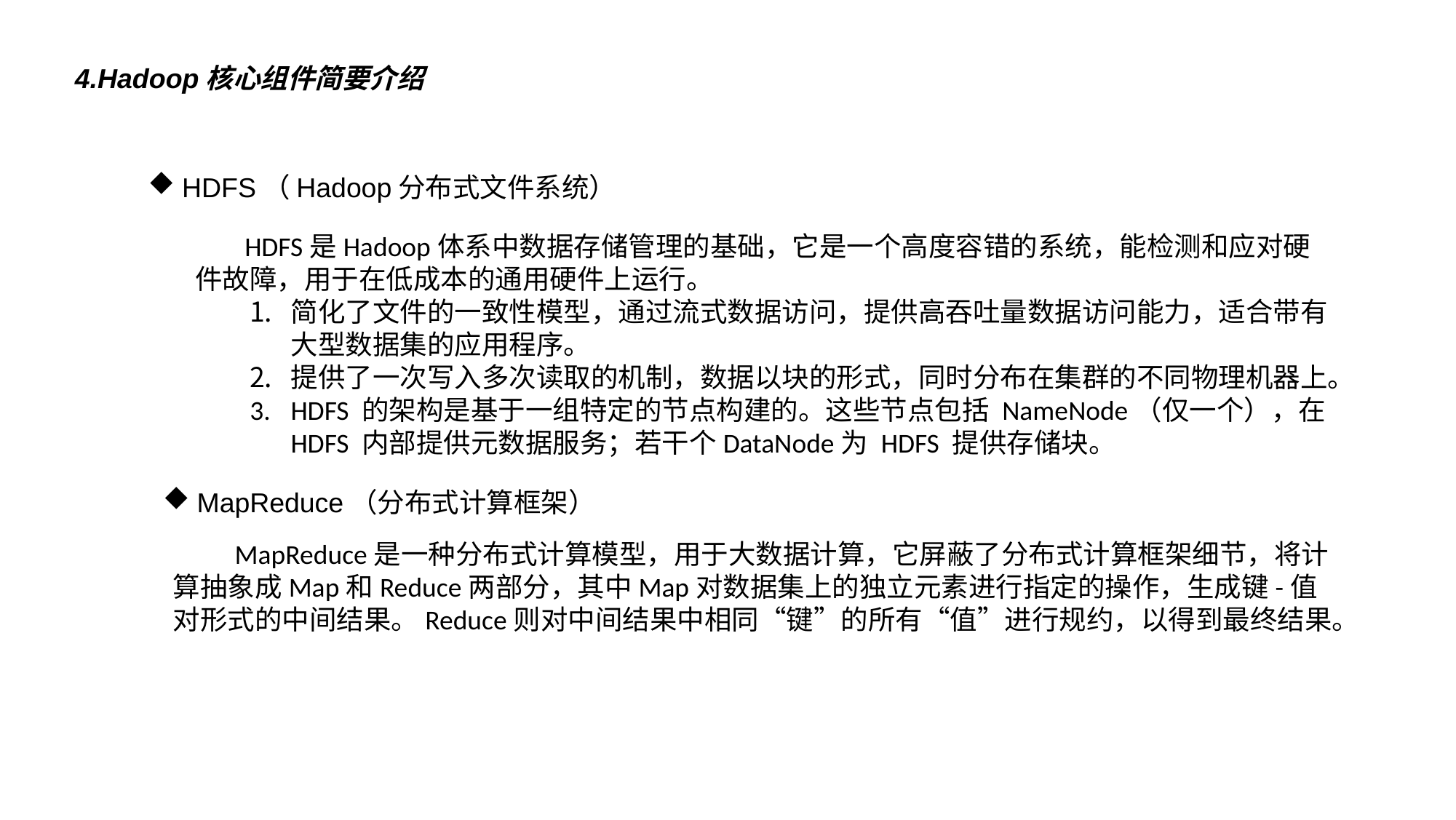

# 4.Hadoop核心组件简要介绍
HDFS（Hadoop分布式文件系统）
        HDFS是Hadoop体系中数据存储管理的基础，它是一个高度容错的系统，能检测和应对硬件故障，用于在低成本的通用硬件上运行。
简化了文件的一致性模型，通过流式数据访问，提供高吞吐量数据访问能力，适合带有大型数据集的应用程序。
提供了一次写入多次读取的机制，数据以块的形式，同时分布在集群的不同物理机器上。
HDFS 的架构是基于一组特定的节点构建的。这些节点包括 NameNode（仅一个），在 HDFS 内部提供元数据服务；若干个DataNode为 HDFS 提供存储块。
MapReduce（分布式计算框架）
          MapReduce是一种分布式计算模型，用于大数据计算，它屏蔽了分布式计算框架细节，将计算抽象成Map和Reduce两部分，其中Map对数据集上的独立元素进行指定的操作，生成键-值对形式的中间结果。Reduce则对中间结果中相同“键”的所有“值”进行规约，以得到最终结果。